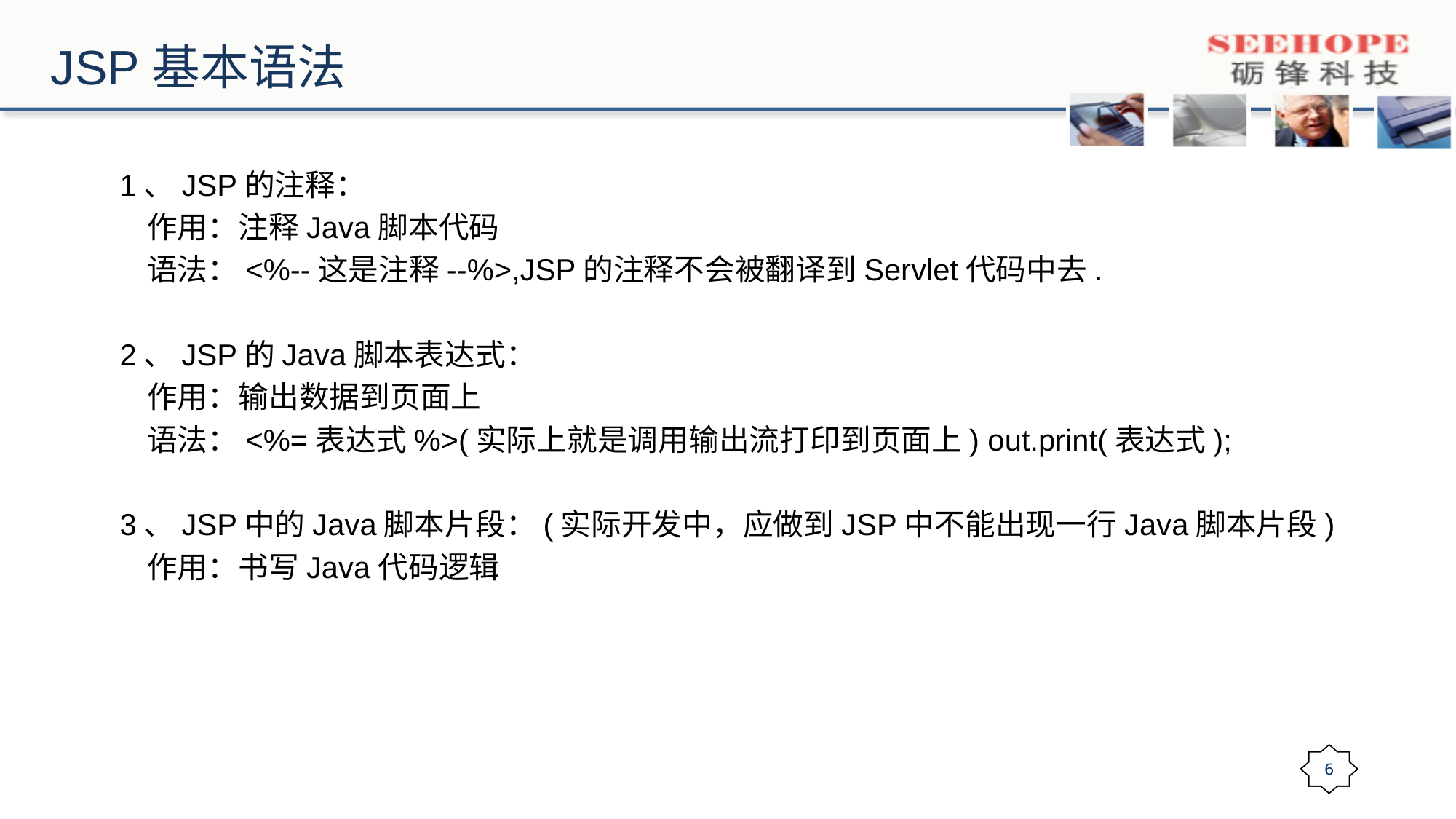

# JSP基本语法
1、JSP的注释：
   作用：注释Java脚本代码
   语法：<%--这是注释--%>,JSP的注释不会被翻译到Servlet代码中去.

2、JSP的Java脚本表达式：
   作用：输出数据到页面上
   语法：<%=表达式%>(实际上就是调用输出流打印到页面上) out.print(表达式);

3、JSP中的Java脚本片段：(实际开发中，应做到JSP中不能出现一行Java脚本片段)
   作用：书写Java代码逻辑